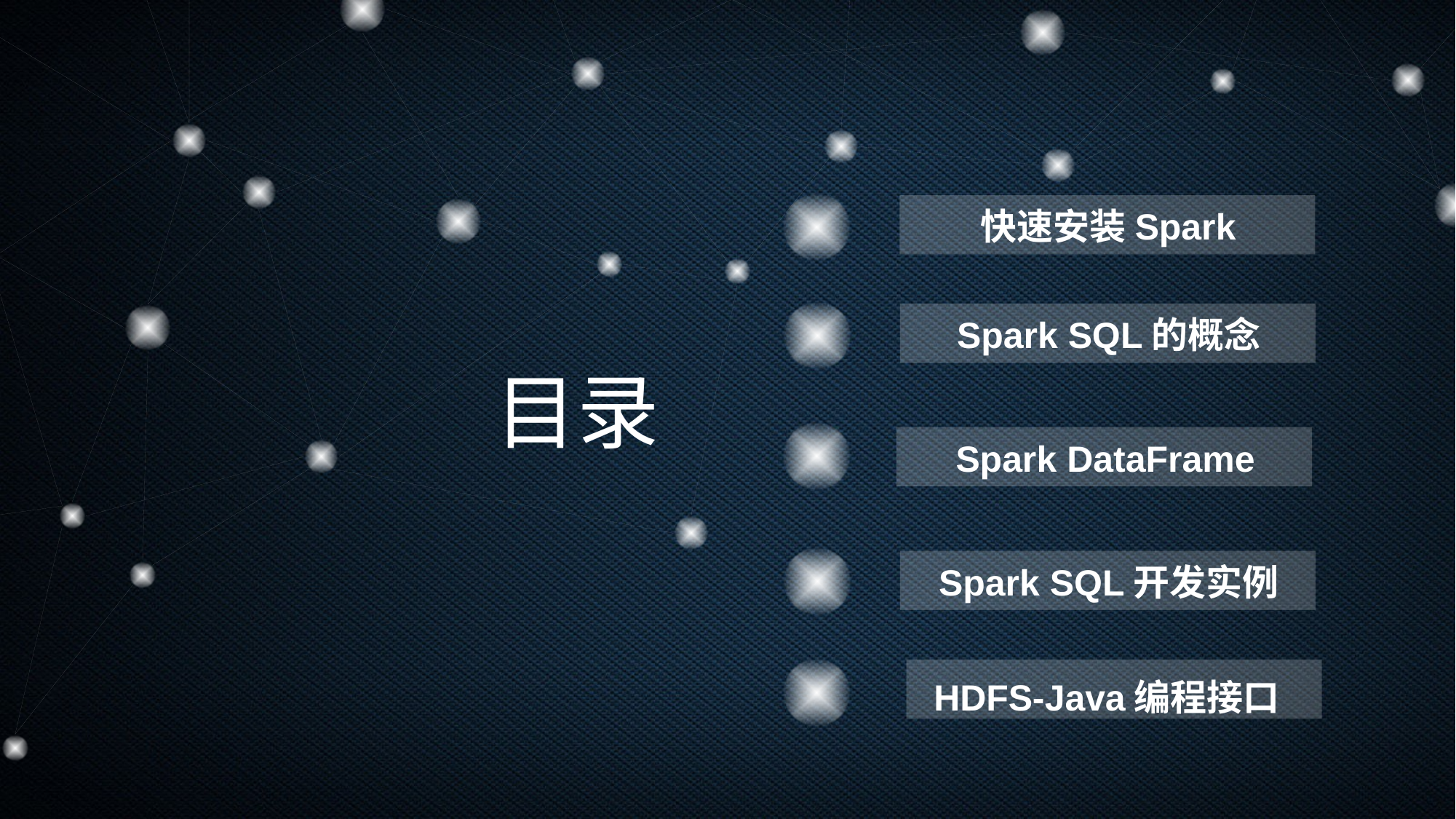

快速安装Spark

Spark SQL的概念

目录

Spark DataFrame

Spark SQL开发实例

HDFS-Java编程接口